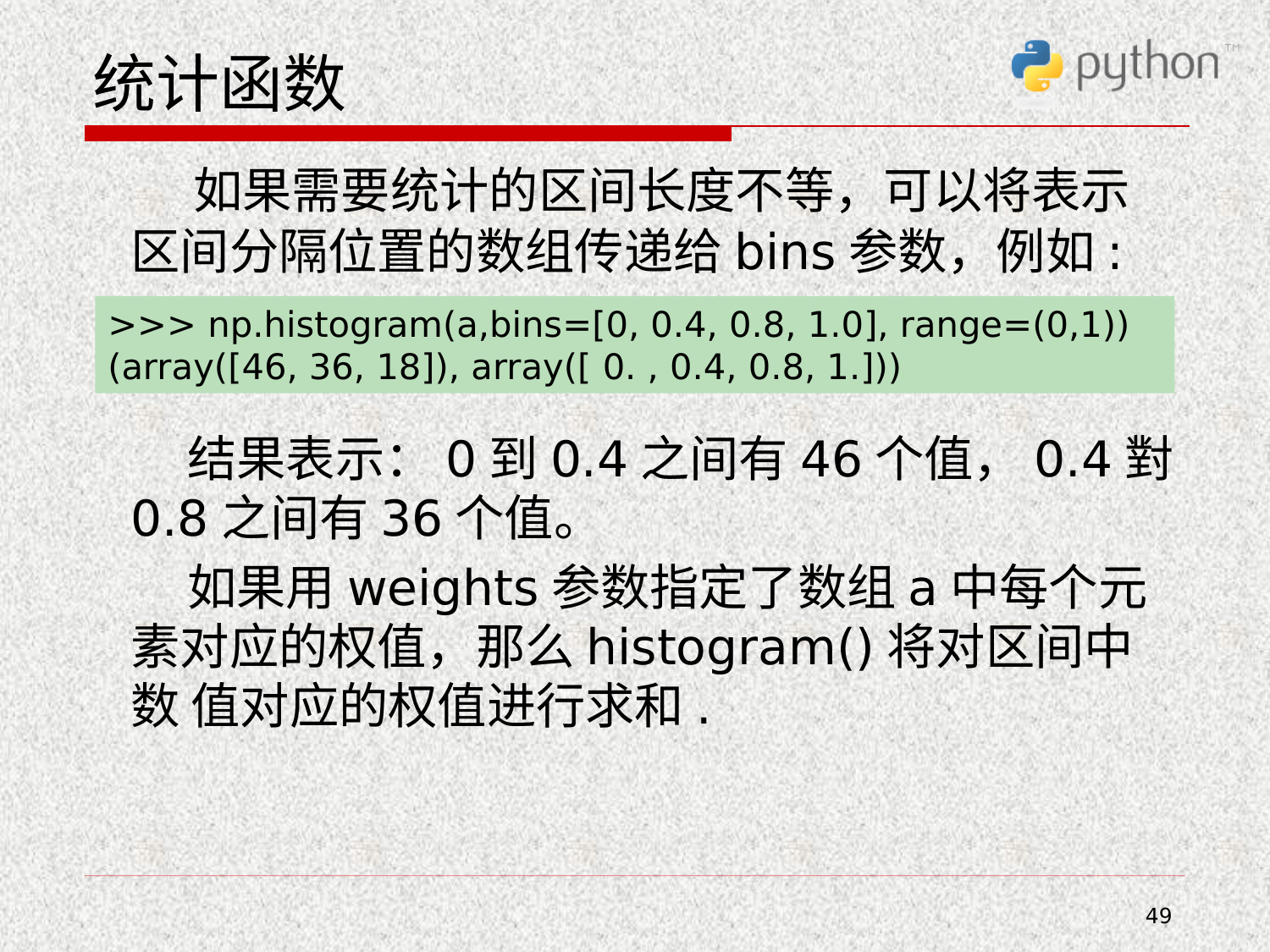

# 统计函数
         如果需要统计的区间长度不等，可以将表示区间分隔位置的数组传递给bins参数，例如:

          结果表示：0到0.4之间有46个值，0.4對0.8之间有36个值。
          如果用weights参数指定了数组a中每个元素对应的权值，那么histogram()将对区间中数 值对应的权值进行求和.
>>> np.histogram(a,bins=[0, 0.4, 0.8, 1.0], range=(0,1))
(array([46, 36, 18]), array([ 0. , 0.4, 0.8, 1.]))
49